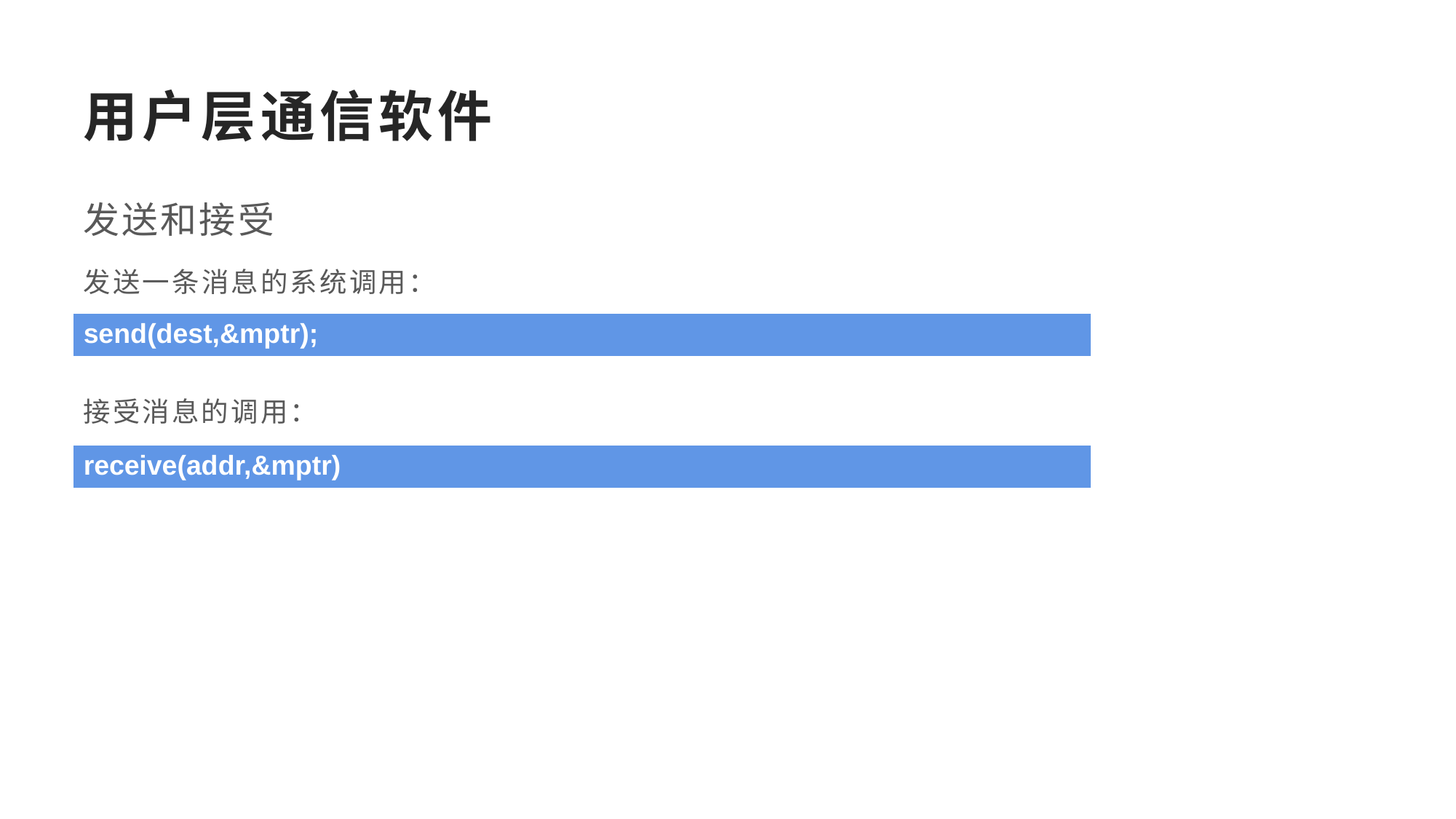

# 用户层通信软件
发送和接受
发送一条消息的系统调用：

接受消息的调用：
| send(dest,&mptr); |
| --- |
| receive(addr,&mptr) |
| --- |